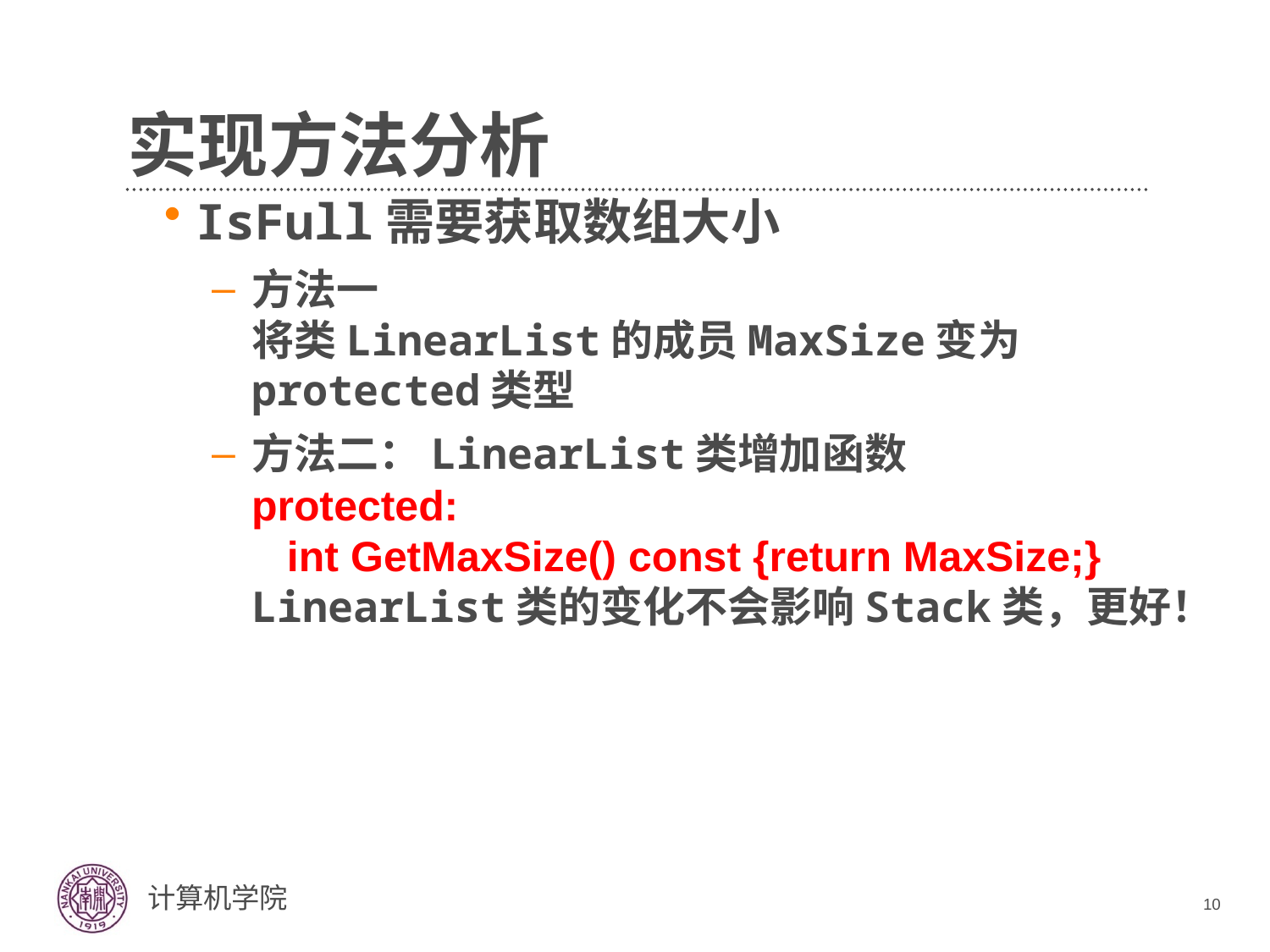

# 实现方法分析
IsFull需要获取数组大小
方法一
将类LinearList的成员MaxSize变为protected类型
方法二：LinearList类增加函数
protected:
   int GetMaxSize() const {return MaxSize;}
LinearList类的变化不会影响Stack类，更好！
10